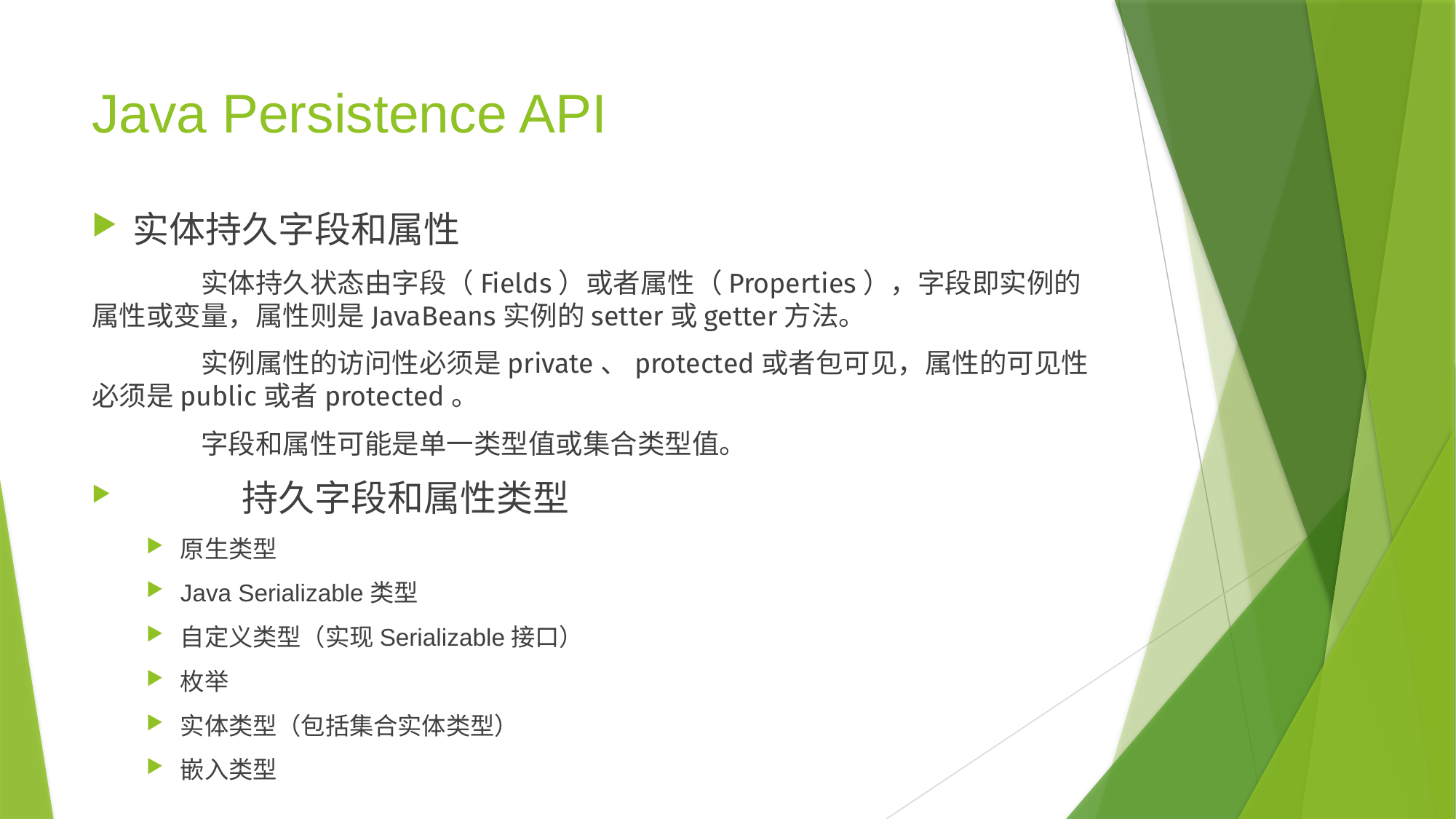

# Java Persistence API
实体持久字段和属性
	实体持久状态由字段（Fields）或者属性（Properties），字段即实例的属性或变量，属性则是JavaBeans实例的setter或getter方法。
	实例属性的访问性必须是private、protected或者包可见，属性的可见性必须是public或者protected。
	字段和属性可能是单一类型值或集合类型值。
	持久字段和属性类型
原生类型
Java Serializable类型
自定义类型（实现Serializable接口）
枚举
实体类型（包括集合实体类型）
嵌入类型